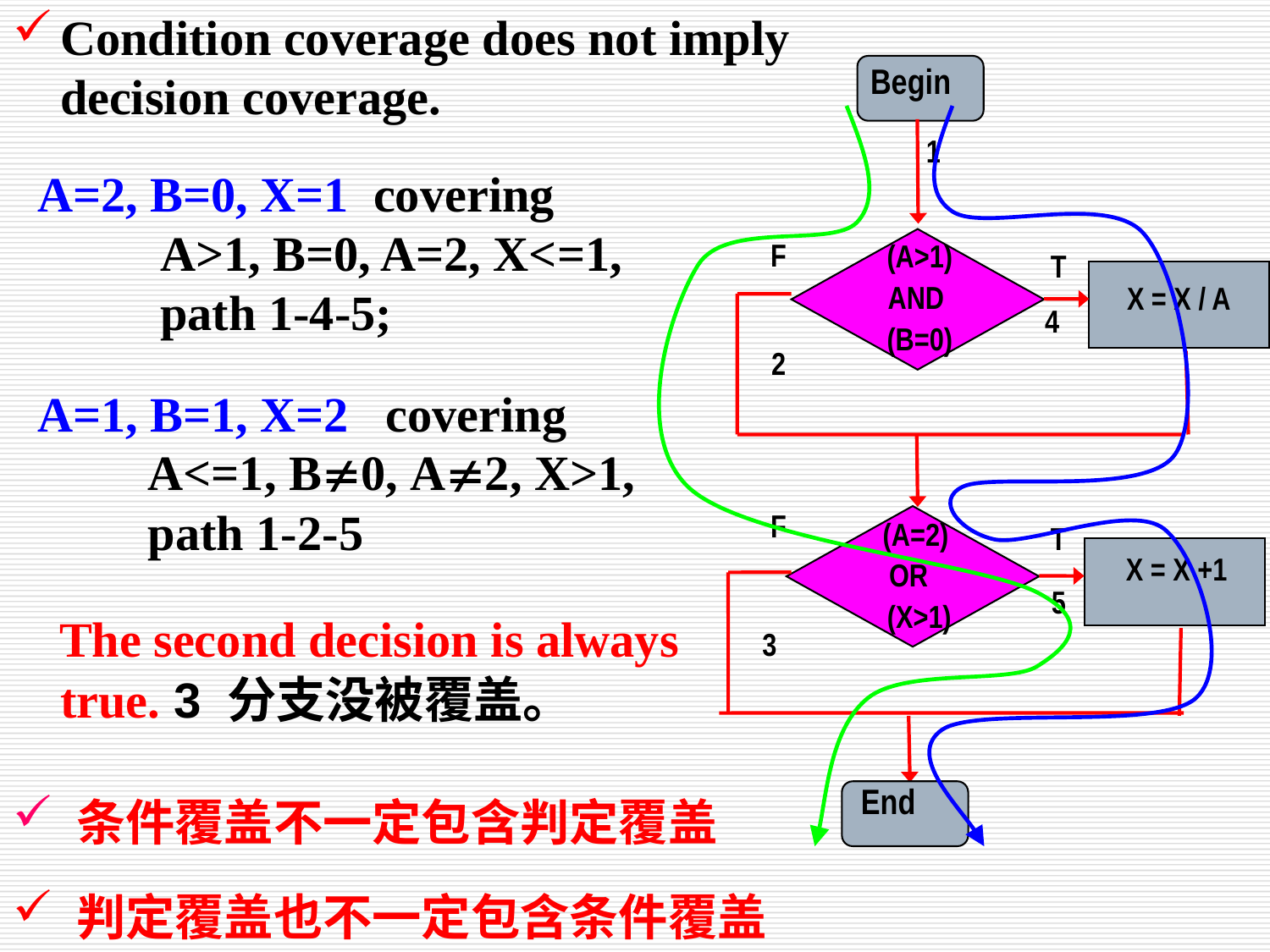

Condition coverage does not imply decision coverage.
Begin

1
F

(A>1)
AND
(B=0)
T

X = X / A

4

2

F

(A=2)
OR
 (X>1)
T

X = X +1
5

3

End

A=2, B=0, X=1  covering
          A>1, B=0, A=2, X<=1,
          path 1-4-5;
A=1, B=1, X=2   covering
         A<=1, B≠0, A≠2, X>1,
         path 1-2-5
   The second decision is always true. 3 分支没被覆盖。
 条件覆盖不一定包含判定覆盖
 判定覆盖也不一定包含条件覆盖